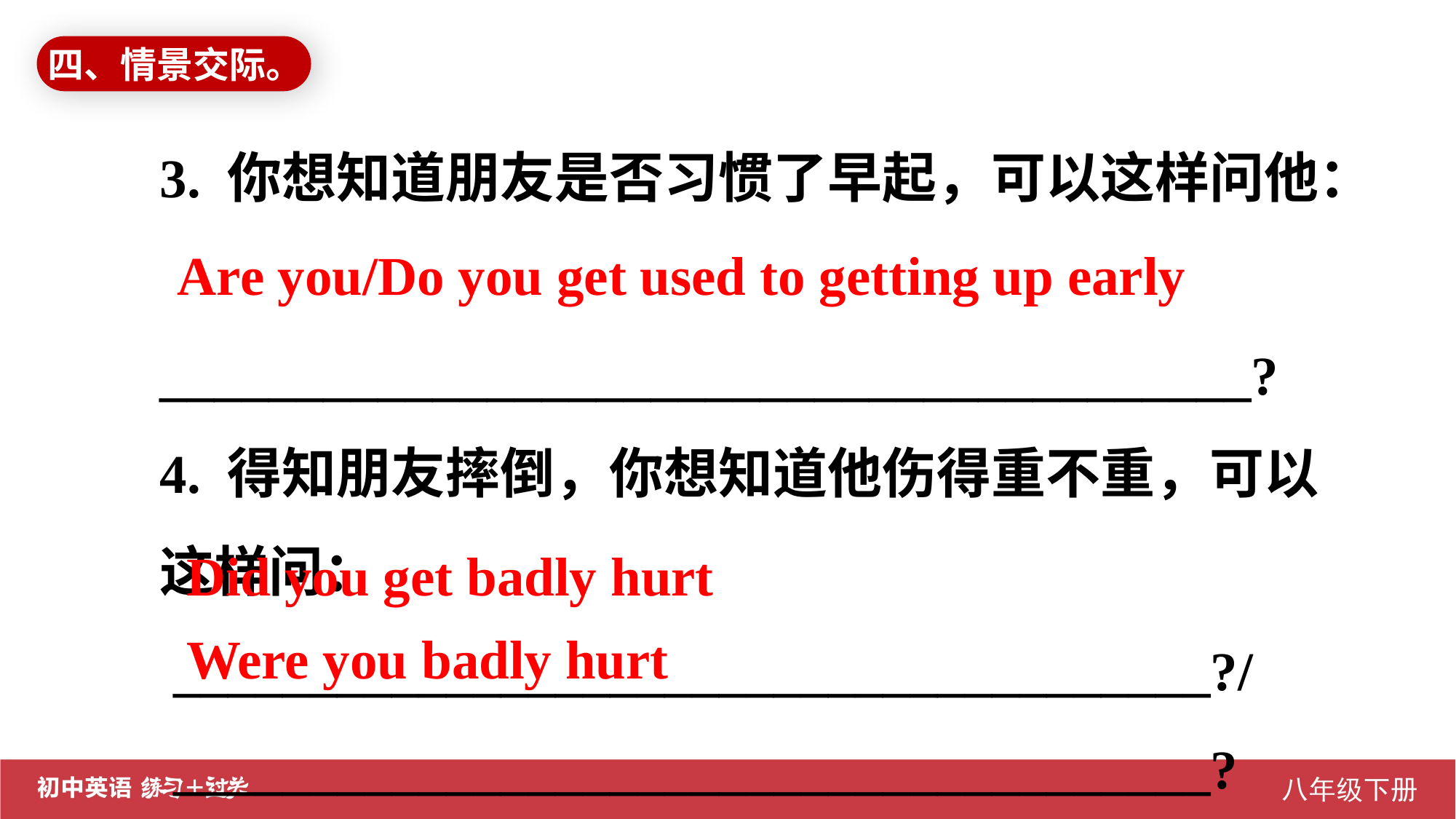

四、情景交际。
3. 你想知道朋友是否习惯了早起，可以这样问他：
________________________________________?
4. 得知朋友摔倒，你想知道他伤得重不重，可以这样问：
 ______________________________________?/
 ______________________________________?
Are you/Do you get used to getting up early
Did you get badly hurt
Were you badly hurt